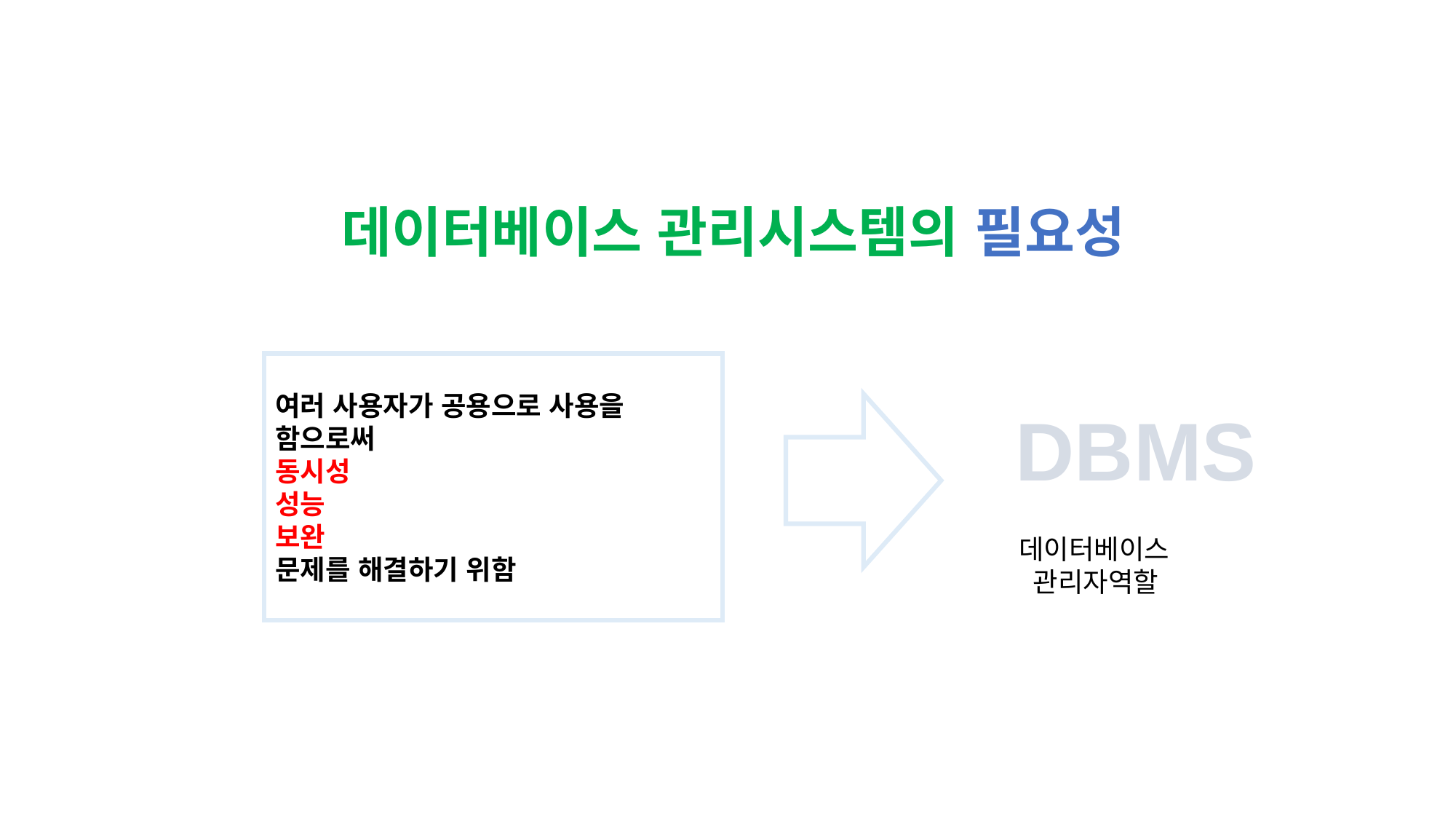

데이터베이스 관리시스템의 필요성
여러 사용자가 공용으로 사용을 함으로써
동시성
성능
보완
문제를 해결하기 위함

DBMS
데이터베이스
 관리자역할